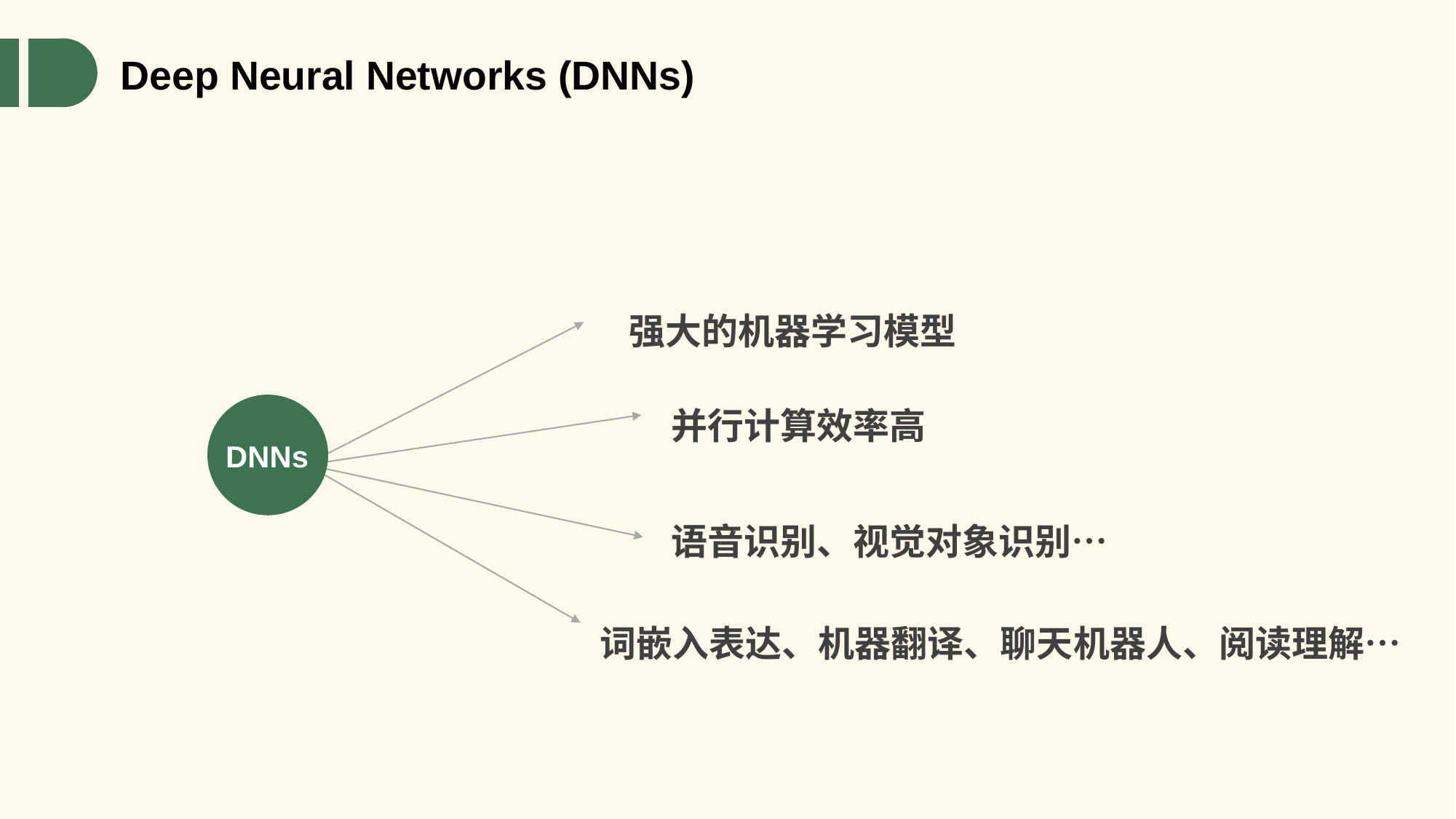

Deep Neural Networks (DNNs)
强大的机器学习模型

 并行计算效率高

DNNs

 语音识别、视觉对象识别…
 词嵌入表达、机器翻译、聊天机器人、阅读理解…